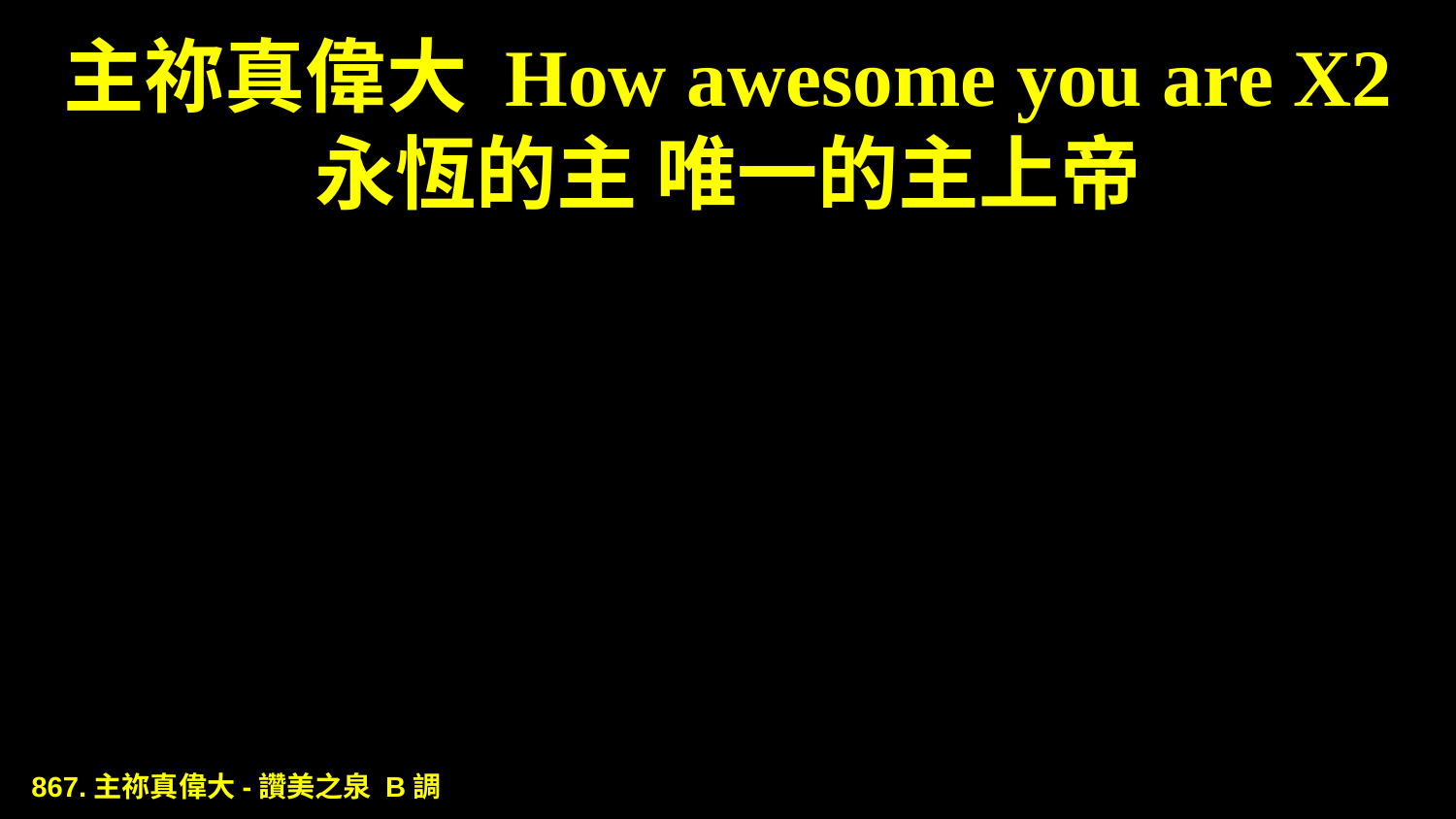

# 主祢真偉大 How awesome you are X2 永恆的主 唯一的主上帝
867.主祢真偉大-讚美之泉 B調